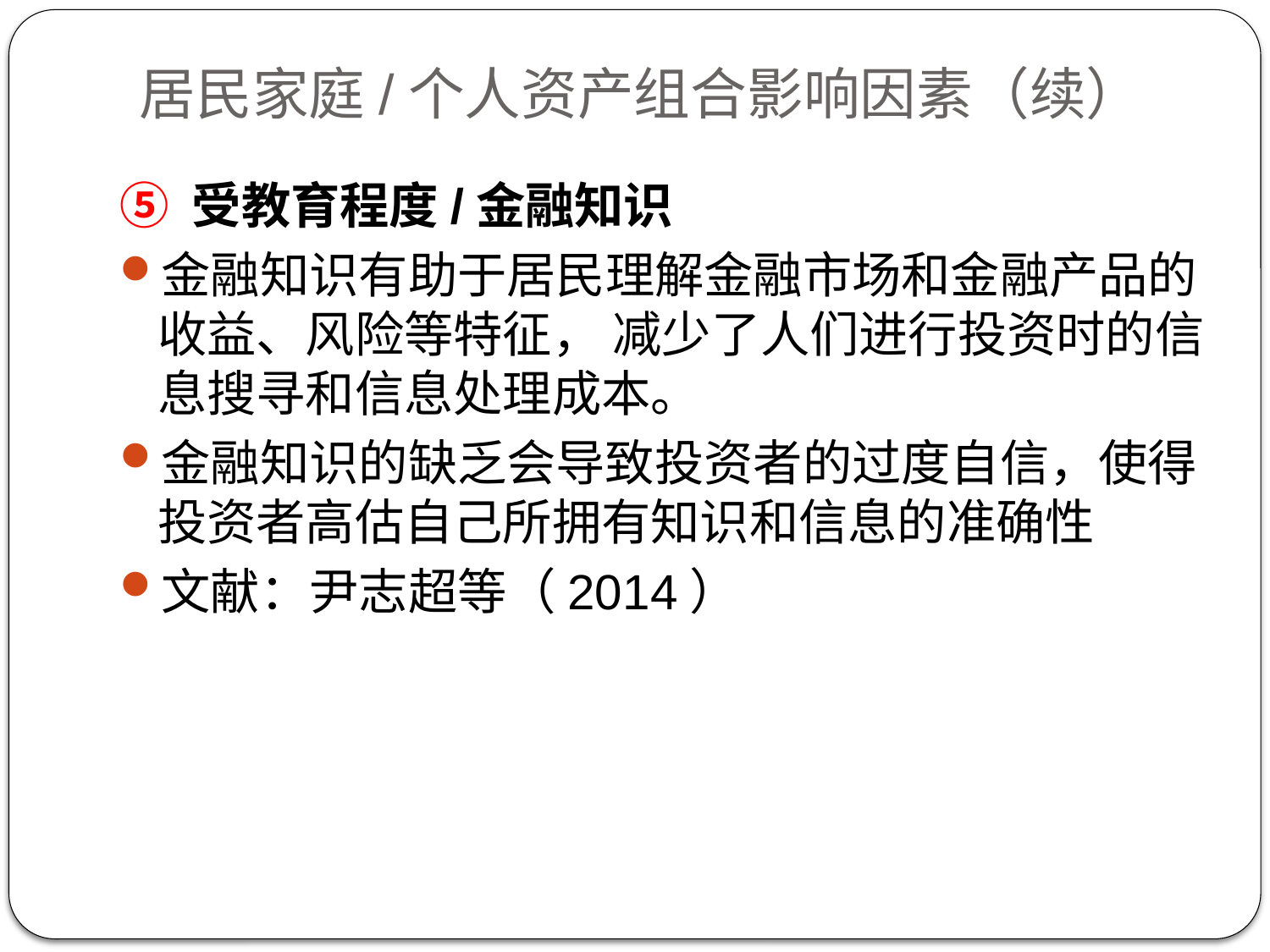

# 居民家庭/个人资产组合影响因素（续）
⑤ 受教育程度/金融知识
金融知识有助于居民理解金融市场和金融产品的收益、风险等特征， 减少了人们进行投资时的信息搜寻和信息处理成本。
金融知识的缺乏会导致投资者的过度自信，使得投资者高估自己所拥有知识和信息的准确性
文献：尹志超等（2014）

12